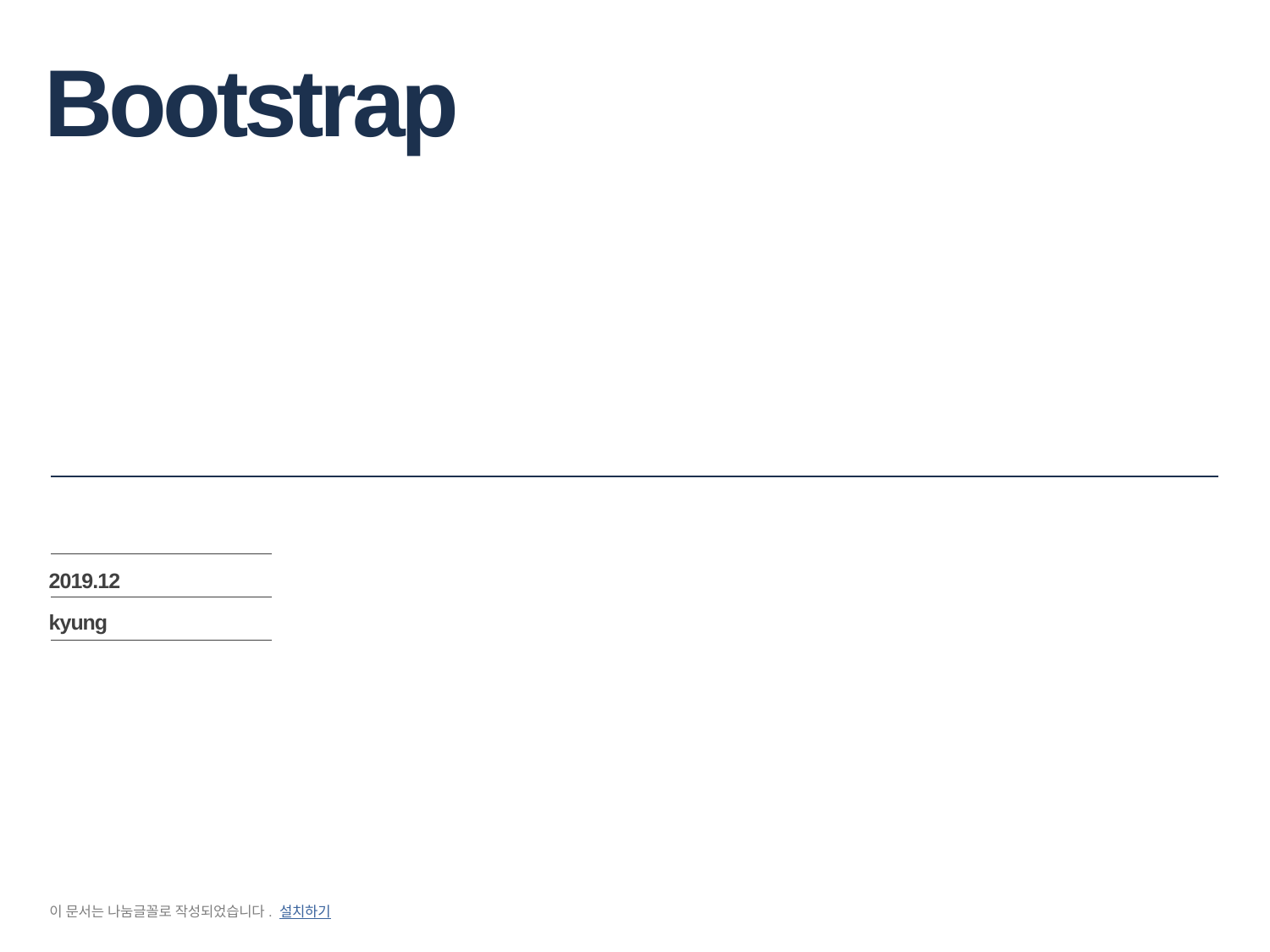

# Bootstrap
2019.12
kyung
이 문서는 나눔글꼴로 작성되었습니다. 설치하기